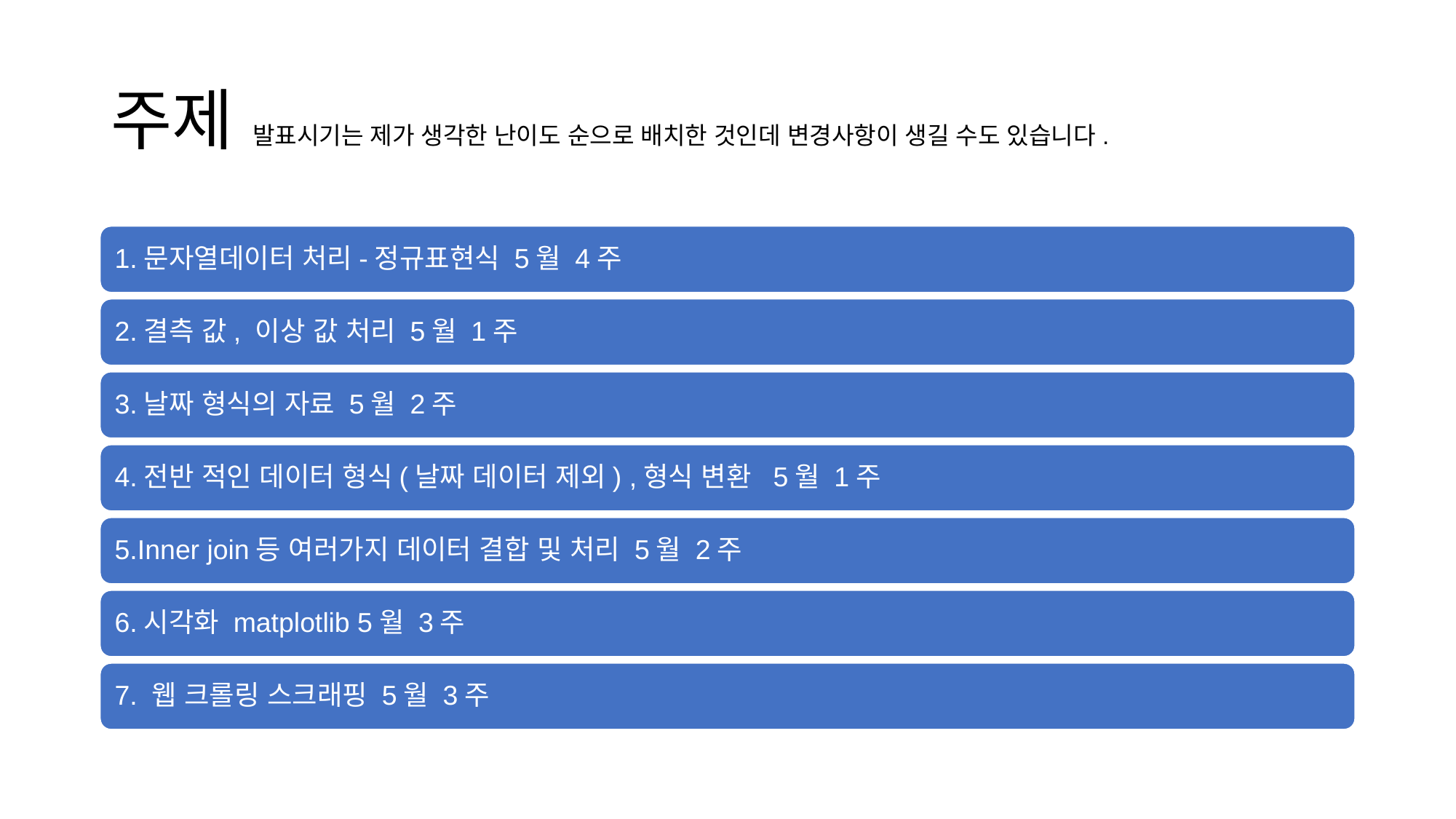

# 주제 발표시기는 제가 생각한 난이도 순으로 배치한 것인데 변경사항이 생길 수도 있습니다.
1.문자열데이터 처리-정규표현식 5월 4주
2.결측 값, 이상 값 처리 5월 1주
3.날짜 형식의 자료 5월 2주
4.전반 적인 데이터 형식(날짜 데이터 제외) ,형식 변환  5월 1주
5.Inner join등 여러가지 데이터 결합 및 처리 5월 2주
6.시각화 matplotlib 5월 3주
7. 웹 크롤링 스크래핑 5월 3주